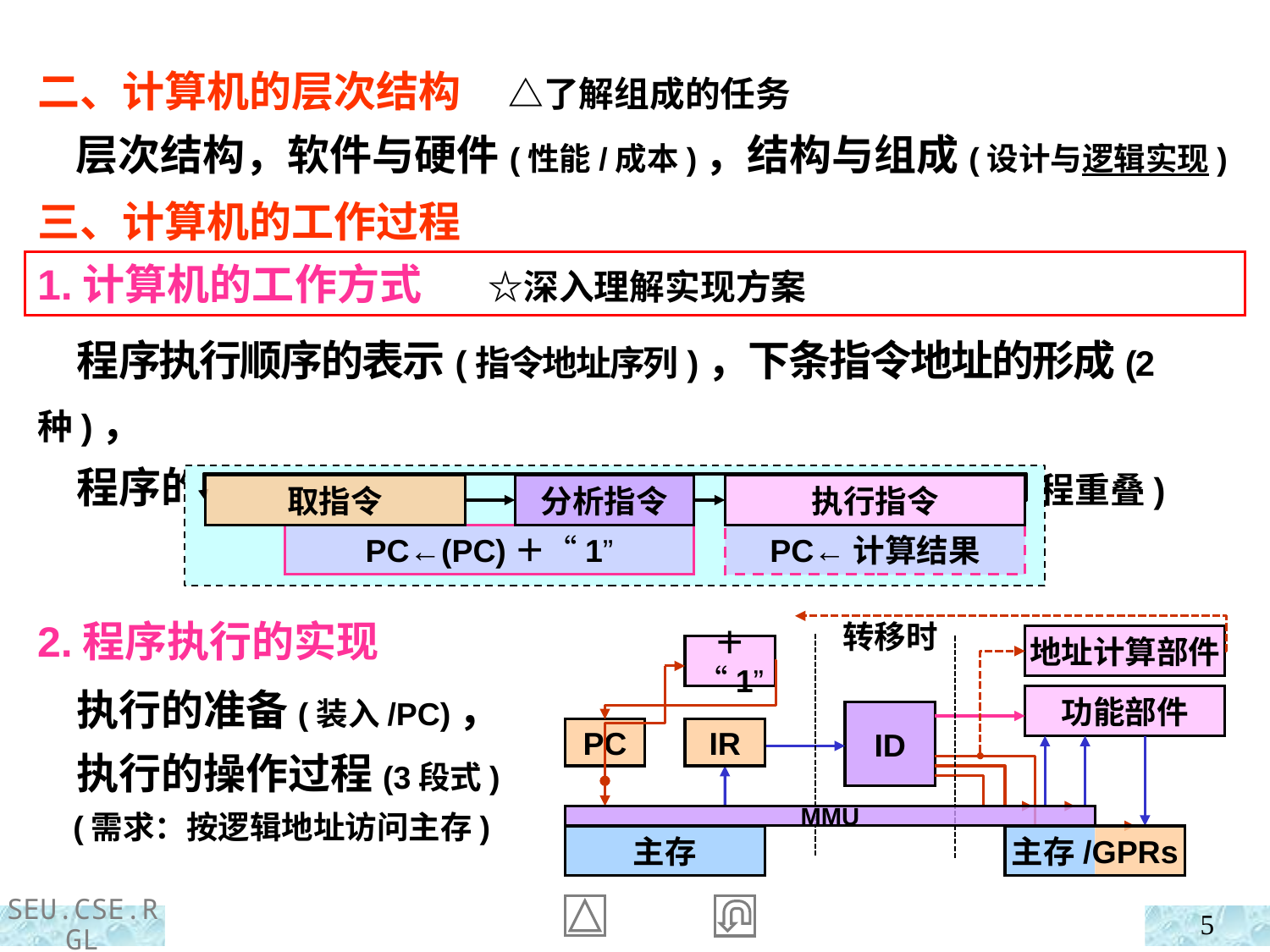

二、计算机的层次结构     △了解组成的任务
   层次结构，软件与硬件(性能/成本)，结构与组成(设计与逻辑实现)
三、计算机的工作过程
1.计算机的工作方式       ☆深入理解实现方案
   程序执行顺序的表示(指令地址序列)，下条指令地址的形成(2种)，
   程序的执行机制(循环的指令执行过程、循环处理与执行过程重叠)

取指令
分析指令
执行指令
PC←(PC)＋“1”
PC←计算结果
2.程序执行的实现
转移时
地址计算部件
＋“1”
功能部件
ID
PC
IR
MMU
主存

主存/GPRs

   执行的准备(装入/PC)，
   执行的操作过程(3段式)
    (需求：按逻辑地址访问主存)

5